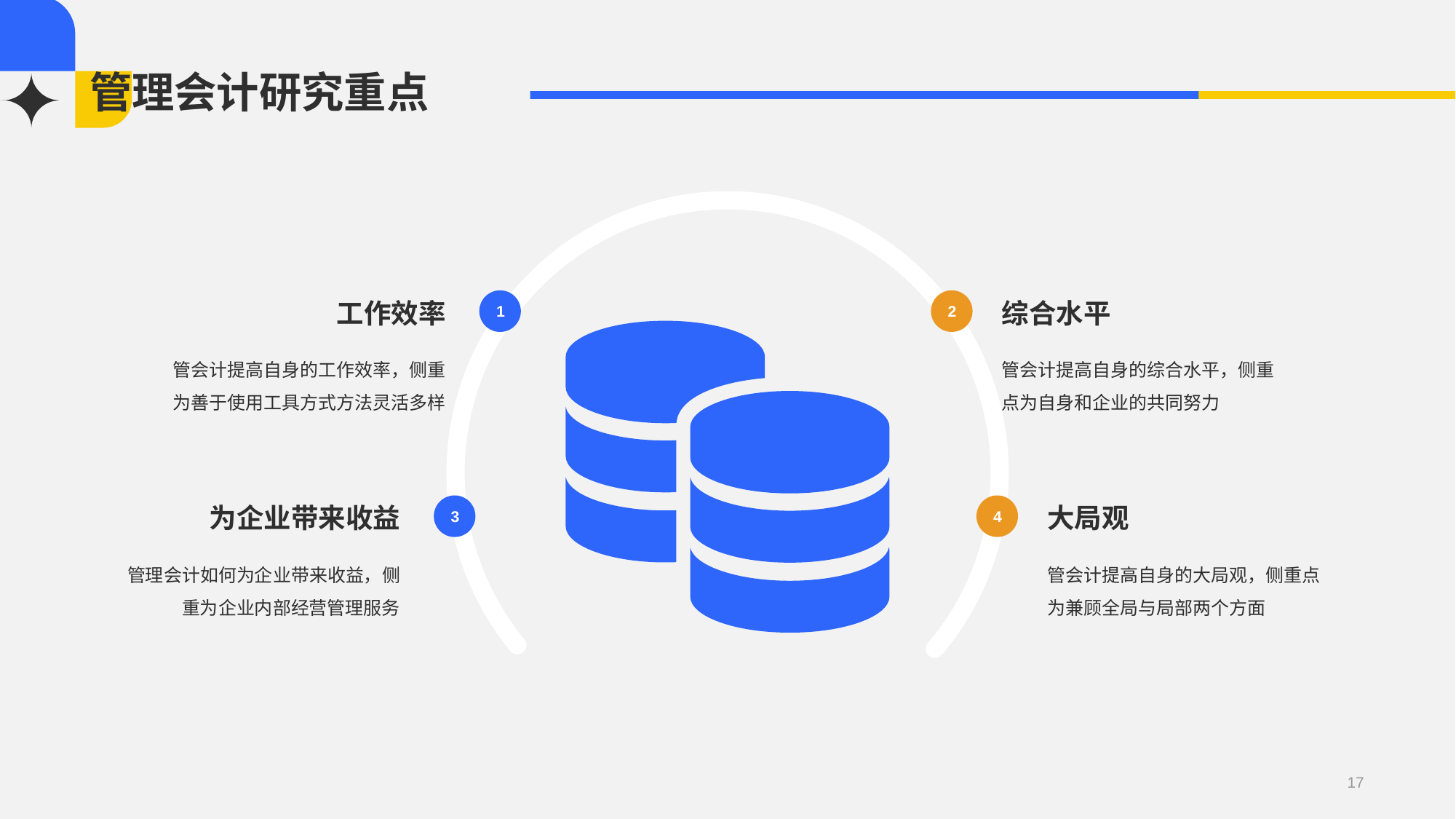

# 管理会计研究重点

工作效率
管会计提高自身的工作效率，侧重为善于使用工具方式方法灵活多样
1
2
综合水平
管会计提高自身的综合水平，侧重点为自身和企业的共同努力

为企业带来收益
管理会计如何为企业带来收益，侧重为企业内部经营管理服务
3
4
大局观
管会计提高自身的大局观，侧重点为兼顾全局与局部两个方面
17